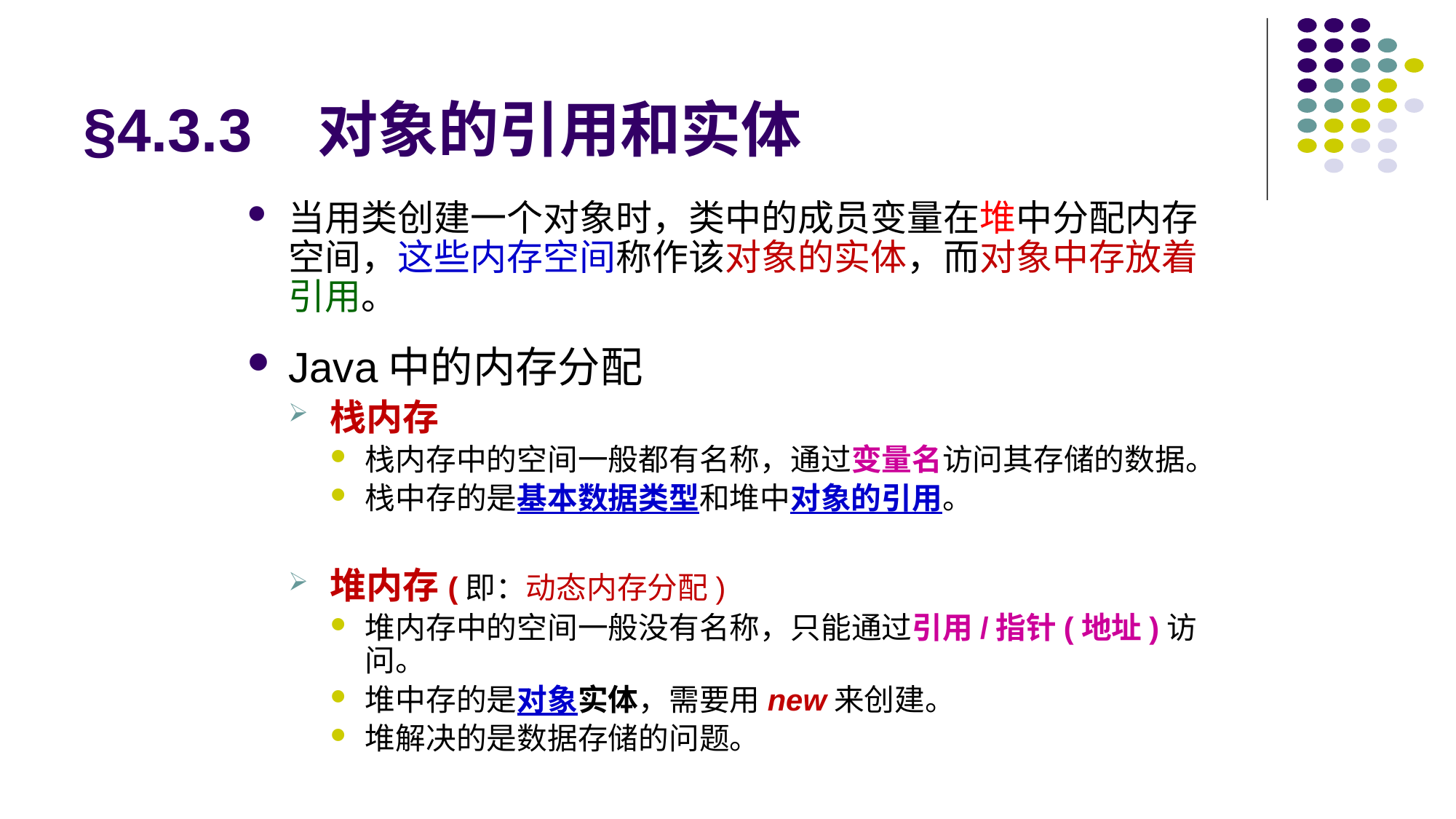

# §4.3.3   对象的引用和实体
当用类创建一个对象时，类中的成员变量在堆中分配内存空间，这些内存空间称作该对象的实体，而对象中存放着引用。

Java中的内存分配
栈内存
栈内存中的空间一般都有名称，通过变量名访问其存储的数据。
栈中存的是基本数据类型和堆中对象的引用。

堆内存(即：动态内存分配)
堆内存中的空间一般没有名称，只能通过引用/指针(地址)访问。
堆中存的是对象实体，需要用new来创建。
堆解决的是数据存储的问题。
45